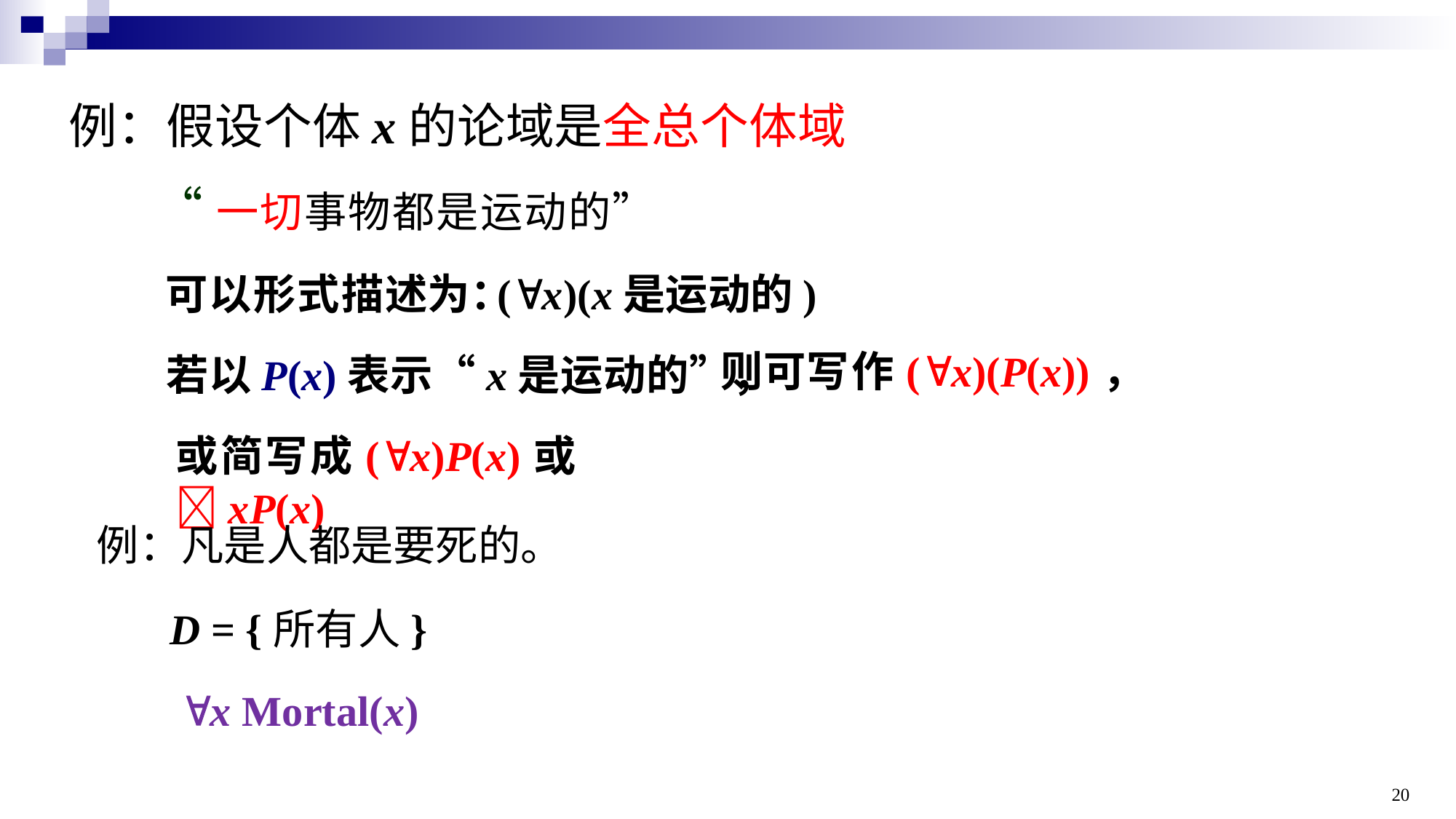

例：假设个体x的论域是全总个体域
“一切事物都是运动的”
可以形式描述为：
(∀x)(x是运动的)
则可写作(∀x)(P(x))，
若以P(x)表示“x是运动的”，
或简写成(∀x)P(x)或∀xP(x)
例：凡是人都是要死的。
D = {所有人}
∀x Mortal(x)
20